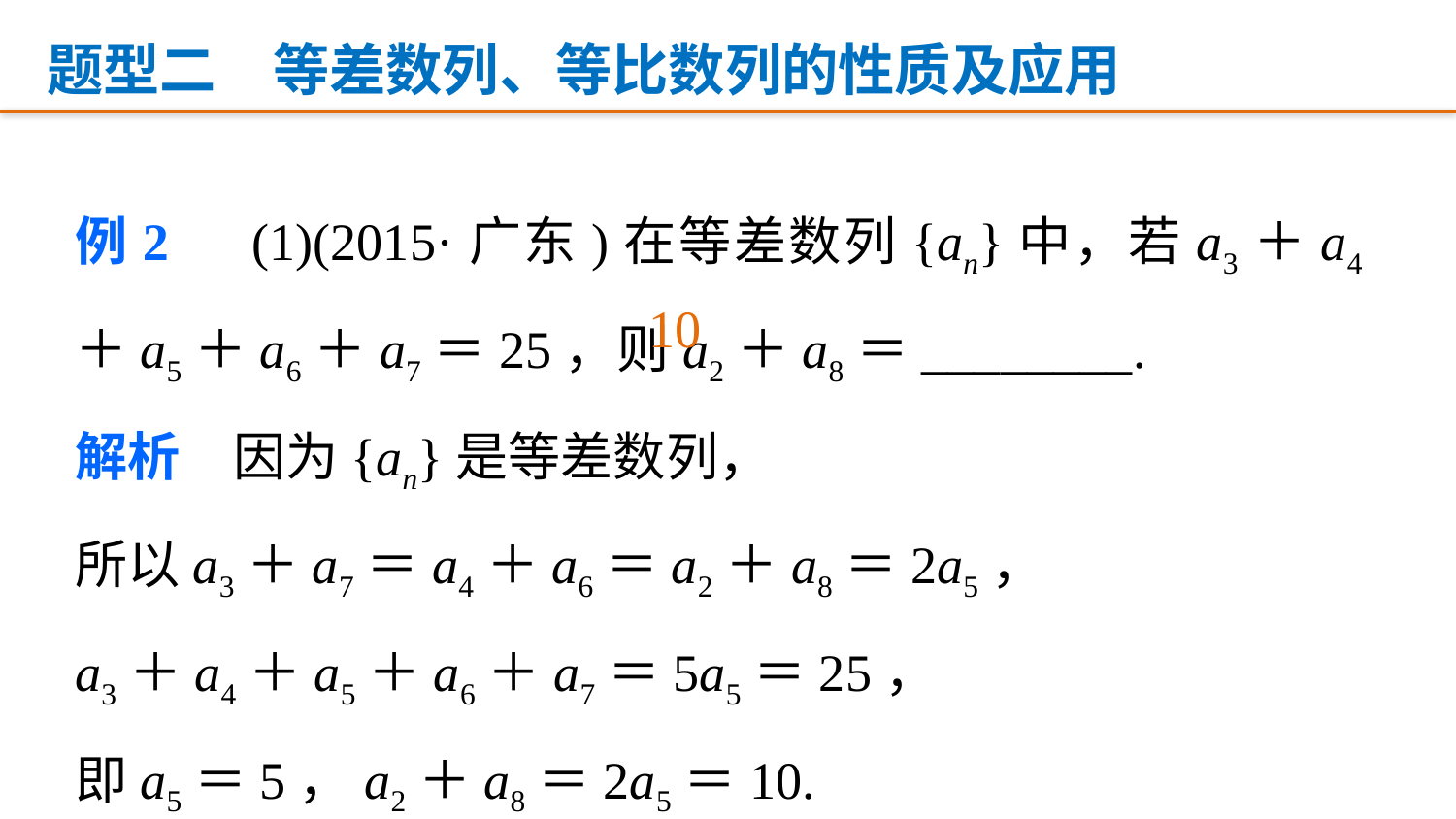

题型二　等差数列、等比数列的性质及应用
例2　(1)(2015·广东)在等差数列{an}中，若a3＋a4＋a5＋a6＋a7＝25，则a2＋a8＝________.
解析　因为{an}是等差数列，
所以a3＋a7＝a4＋a6＝a2＋a8＝2a5，
a3＋a4＋a5＋a6＋a7＝5a5＝25，
即a5＝5，a2＋a8＝2a5＝10.
10